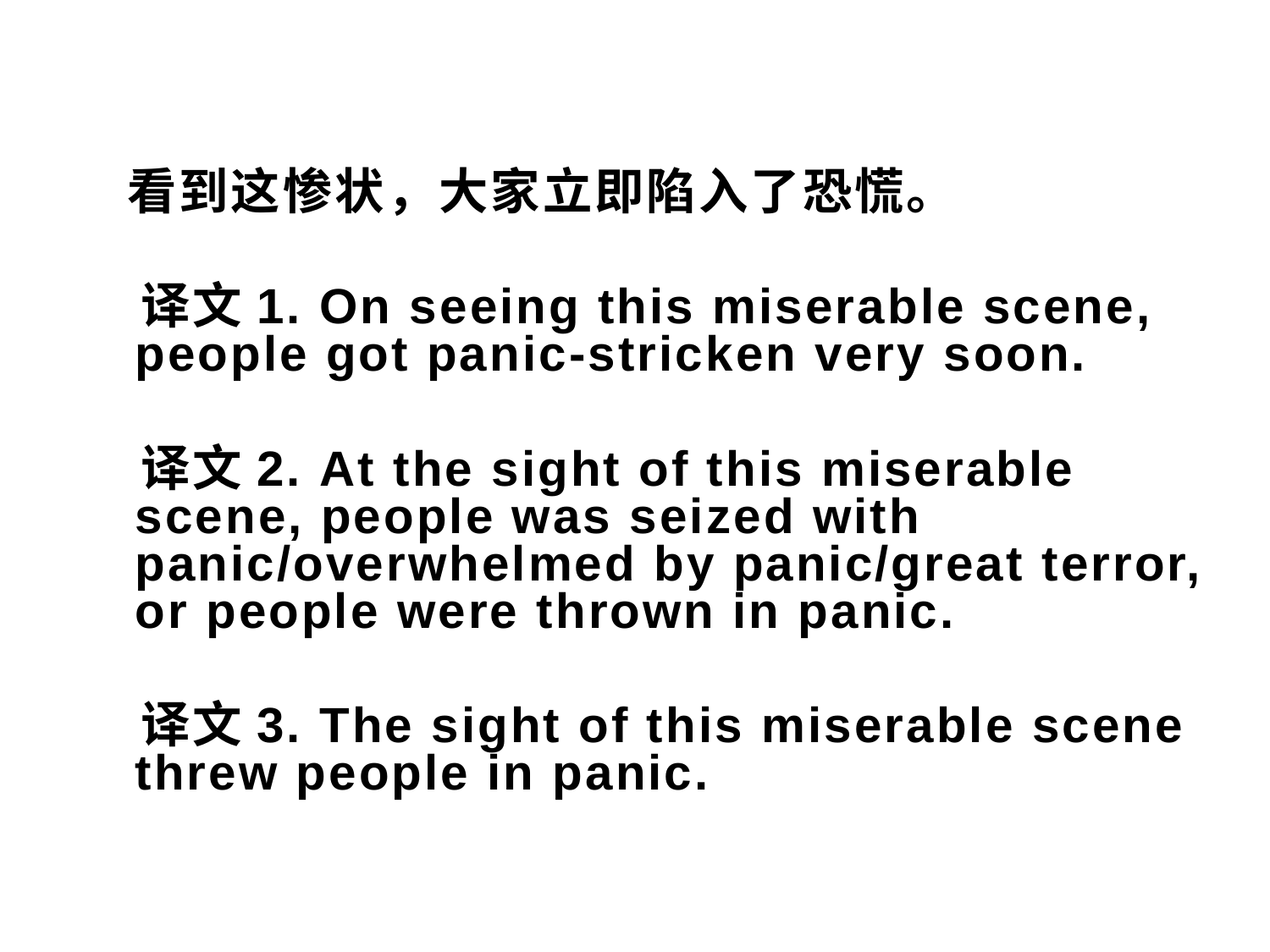

看到这惨状，大家立即陷入了恐慌。

   译文1. On seeing this miserable scene, people got panic-stricken very soon.

   译文2. At the sight of this miserable scene, people was seized with panic/overwhelmed by panic/great terror, or people were thrown in panic.

   译文3. The sight of this miserable scene threw people in panic.